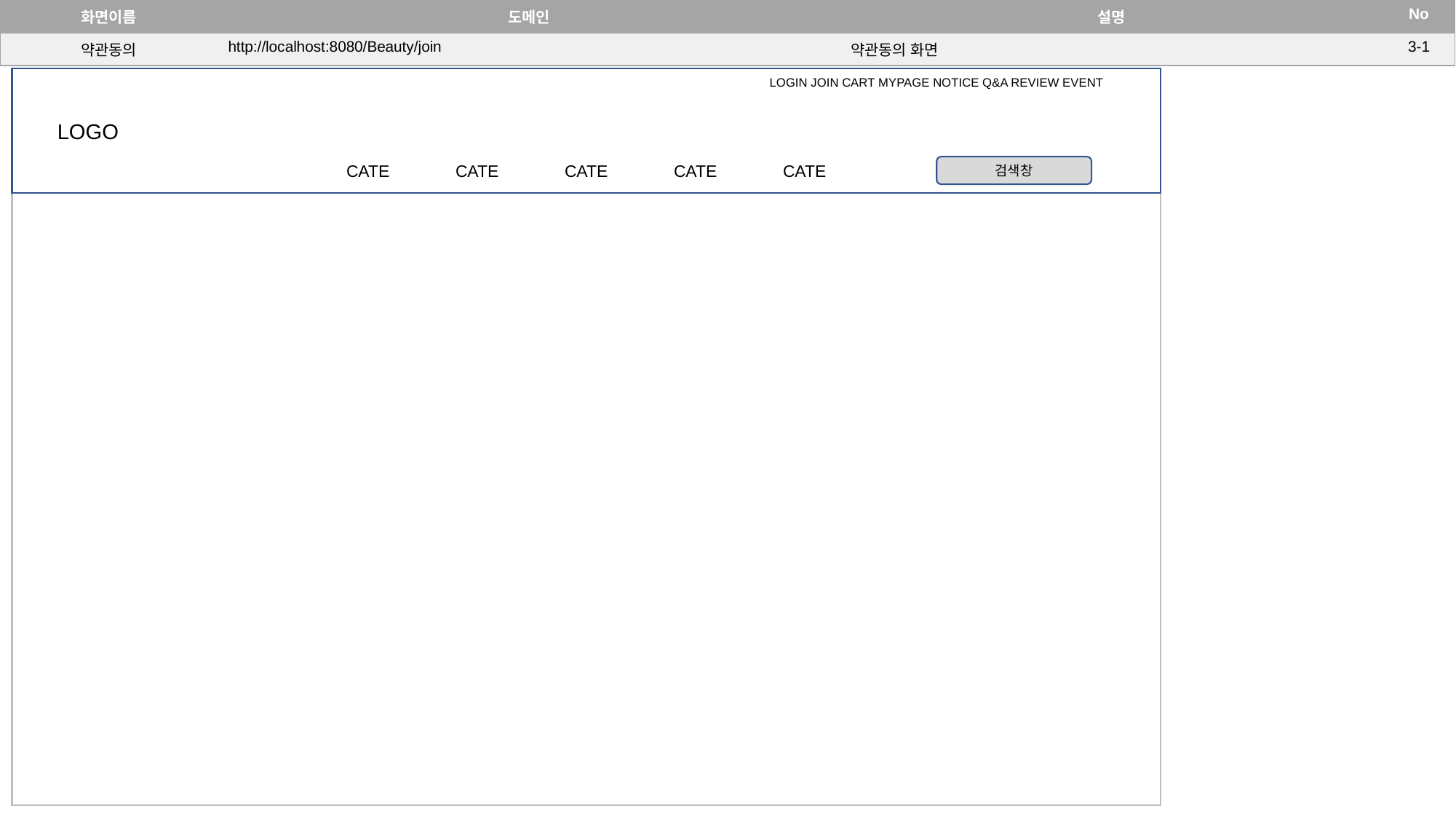

| 화면이름 | 도메인 | 설명 | No |
| --- | --- | --- | --- |
| 약관동의 | http://localhost:8080/Beauty/join | 약관동의 화면 | 3-1 |

LOGIN JOIN CART MYPAGE NOTICE Q&A REVIEW EVENT
LOGO
CATE	CATE	CATE	CATE	CATE
검색창